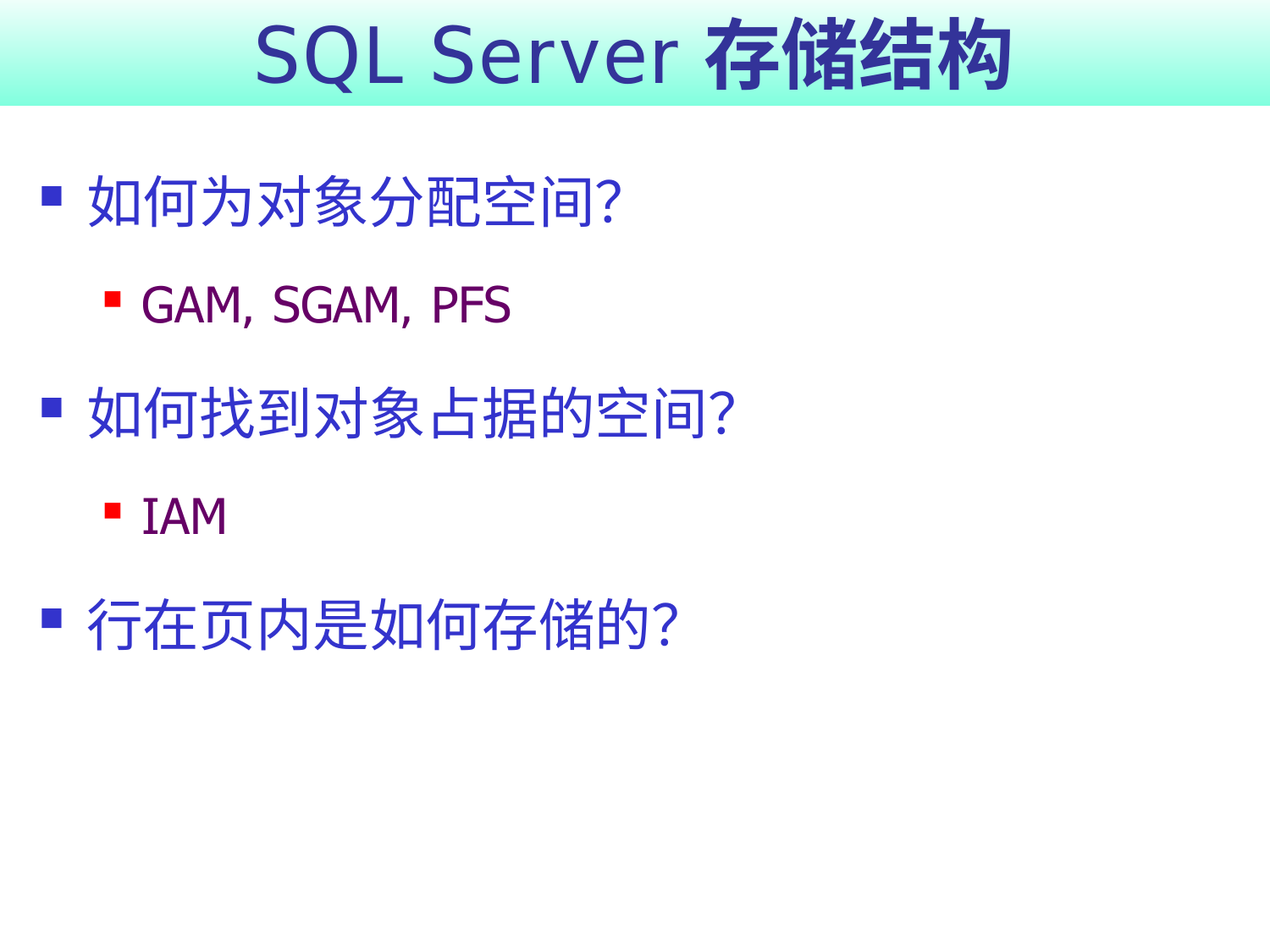

# SQL Server存储结构
如何为对象分配空间？
GAM, SGAM, PFS
如何找到对象占据的空间？
IAM
行在页内是如何存储的？